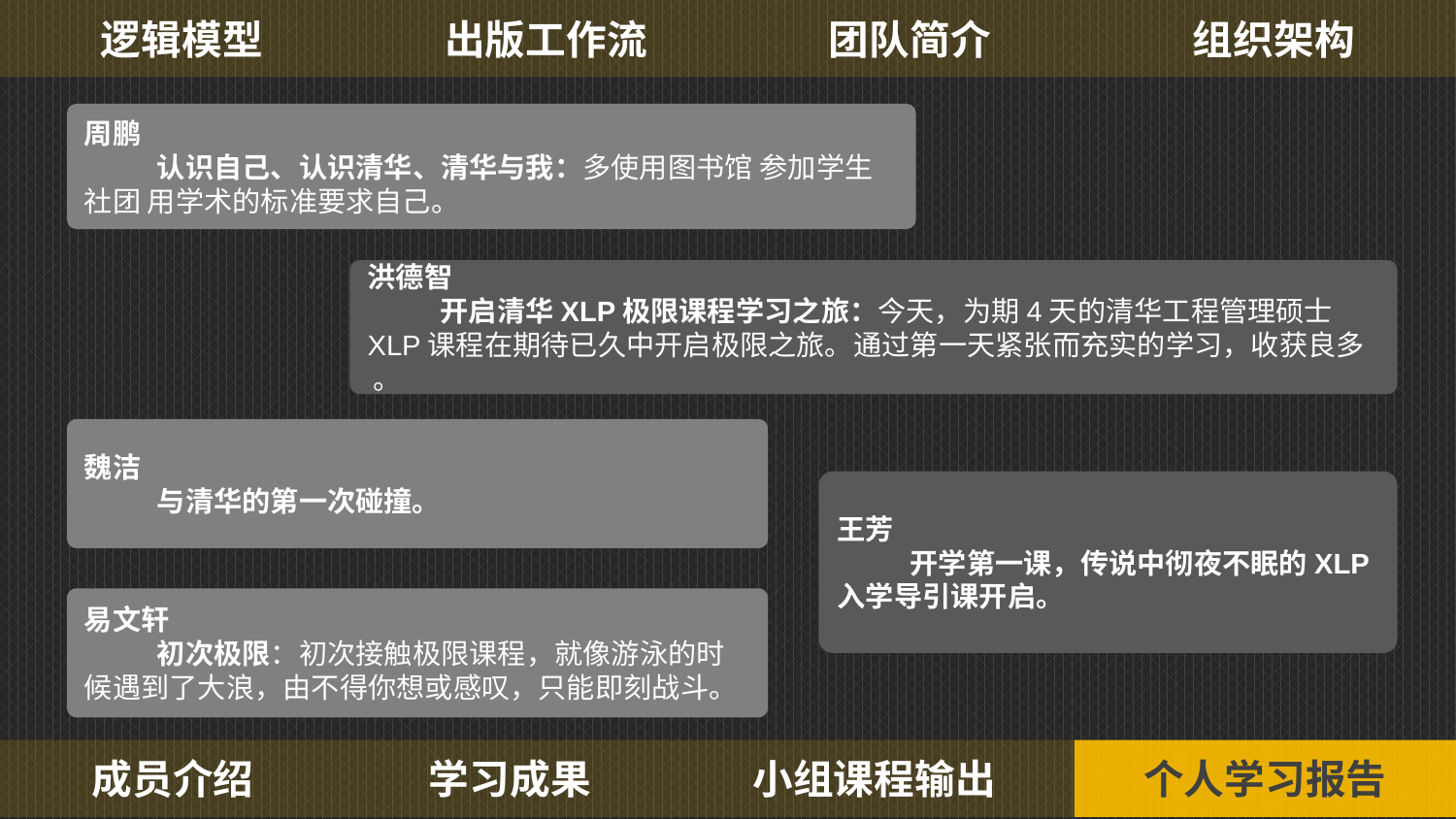

出版工作流
逻辑模型
组织架构
团队简介
周鹏
认识自己、认识清华、清华与我：多使用图书馆 参加学生社团 用学术的标准要求自己。
洪德智
开启清华XLP极限课程学习之旅：今天，为期4天的清华工程管理硕士XLP课程在期待已久中开启极限之旅。通过第一天紧张而充实的学习，收获良多 。
魏洁
与清华的第一次碰撞。
王芳
开学第一课，传说中彻夜不眠的XLP入学导引课开启。
易文轩
初次极限：初次接触极限课程，就像游泳的时候遇到了大浪，由不得你想或感叹，只能即刻战斗。
成员介绍
学习成果
个人学习报告
小组课程输出